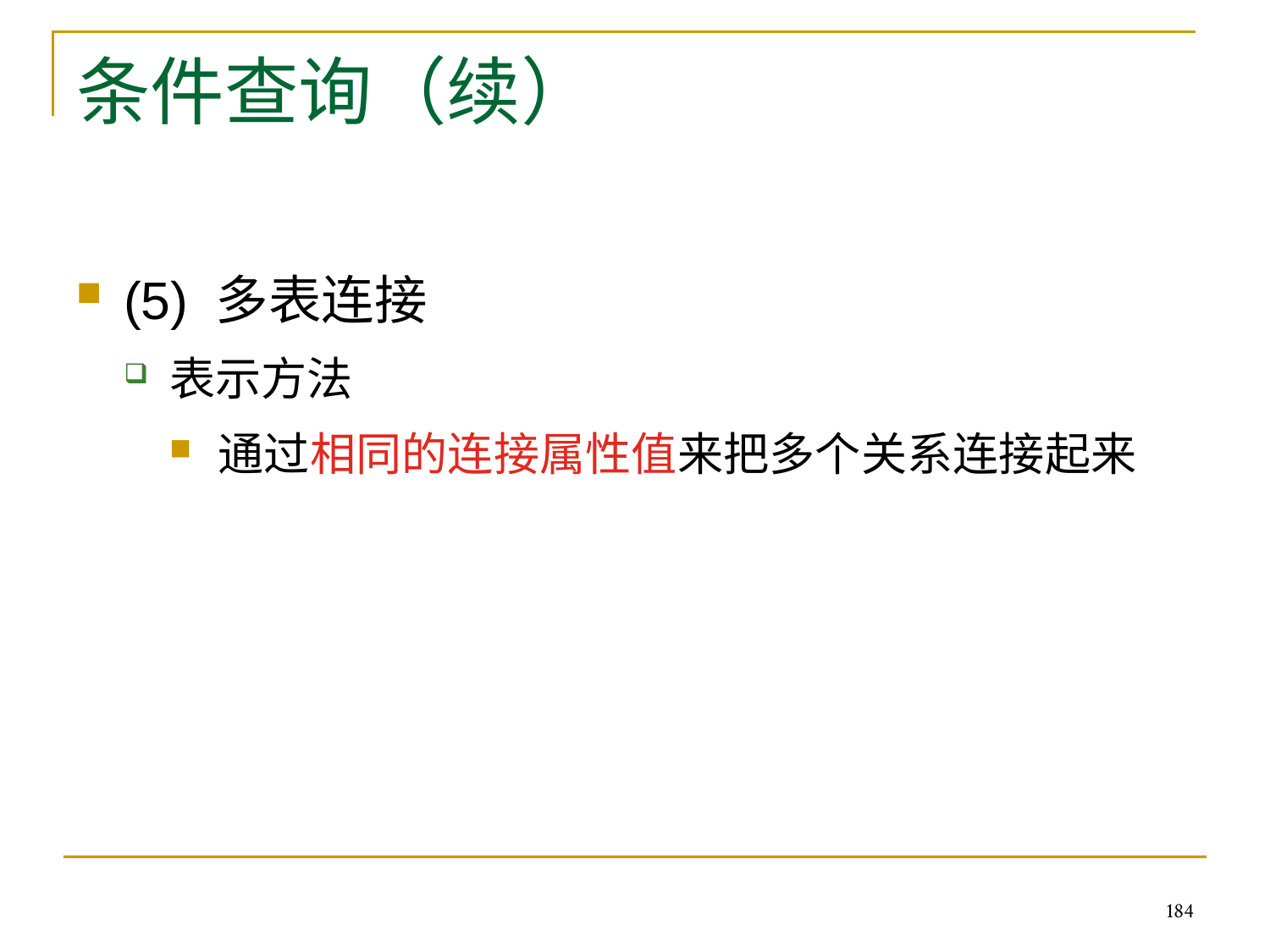

# 条件查询（续）
(5) 多表连接
表示方法
通过相同的连接属性值来把多个关系连接起来

184